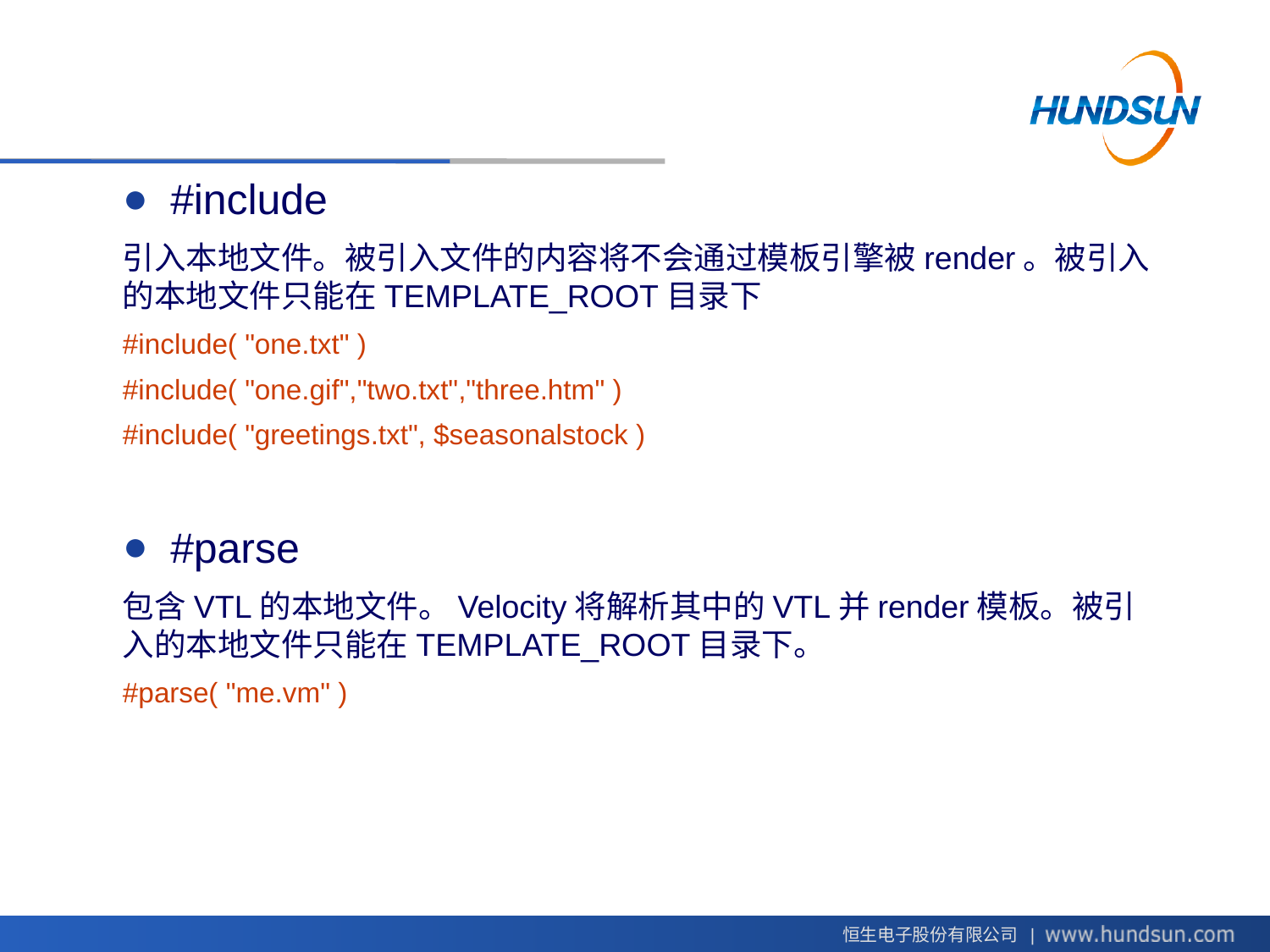

#
#include
引入本地文件。被引入文件的内容将不会通过模板引擎被render。被引入的本地文件只能在TEMPLATE_ROOT目录下
#include( "one.txt" )
#include( "one.gif","two.txt","three.htm" )
#include( "greetings.txt", $seasonalstock )

#parse
包含VTL的本地文件。Velocity将解析其中的VTL并render模板。被引入的本地文件只能在TEMPLATE_ROOT目录下。
#parse( "me.vm" )